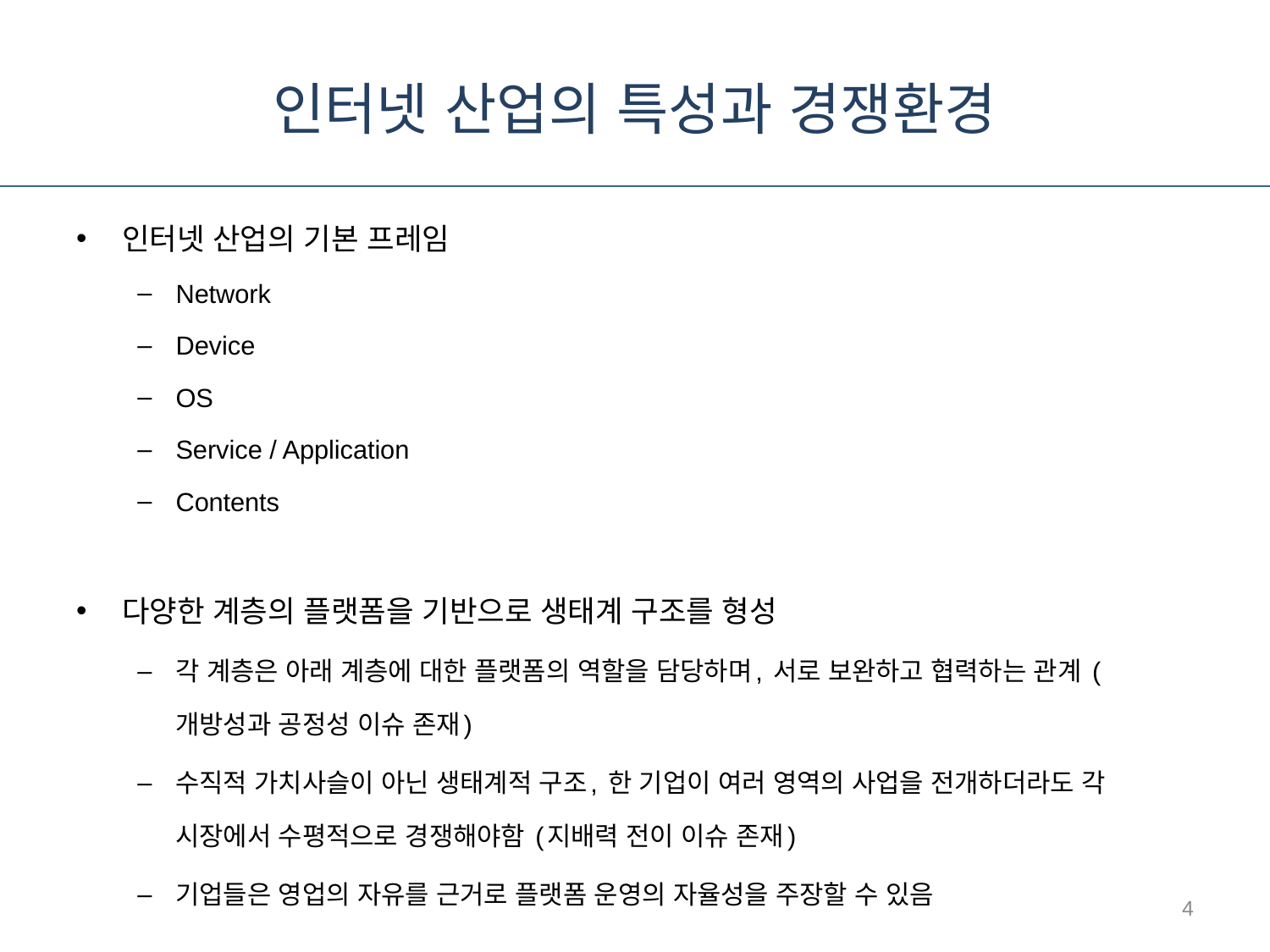

# 인터넷 산업의 특성과 경쟁환경
인터넷 산업의 기본 프레임
Network
Device
OS
Service / Application
Contents

다양한 계층의 플랫폼을 기반으로 생태계 구조를 형성
각 계층은 아래 계층에 대한 플랫폼의 역할을 담당하며, 서로 보완하고 협력하는 관계 (개방성과 공정성 이슈 존재)
수직적 가치사슬이 아닌 생태계적 구조, 한 기업이 여러 영역의 사업을 전개하더라도 각 시장에서 수평적으로 경쟁해야함 (지배력 전이 이슈 존재)
기업들은 영업의 자유를 근거로 플랫폼 운영의 자율성을 주장할 수 있음

4